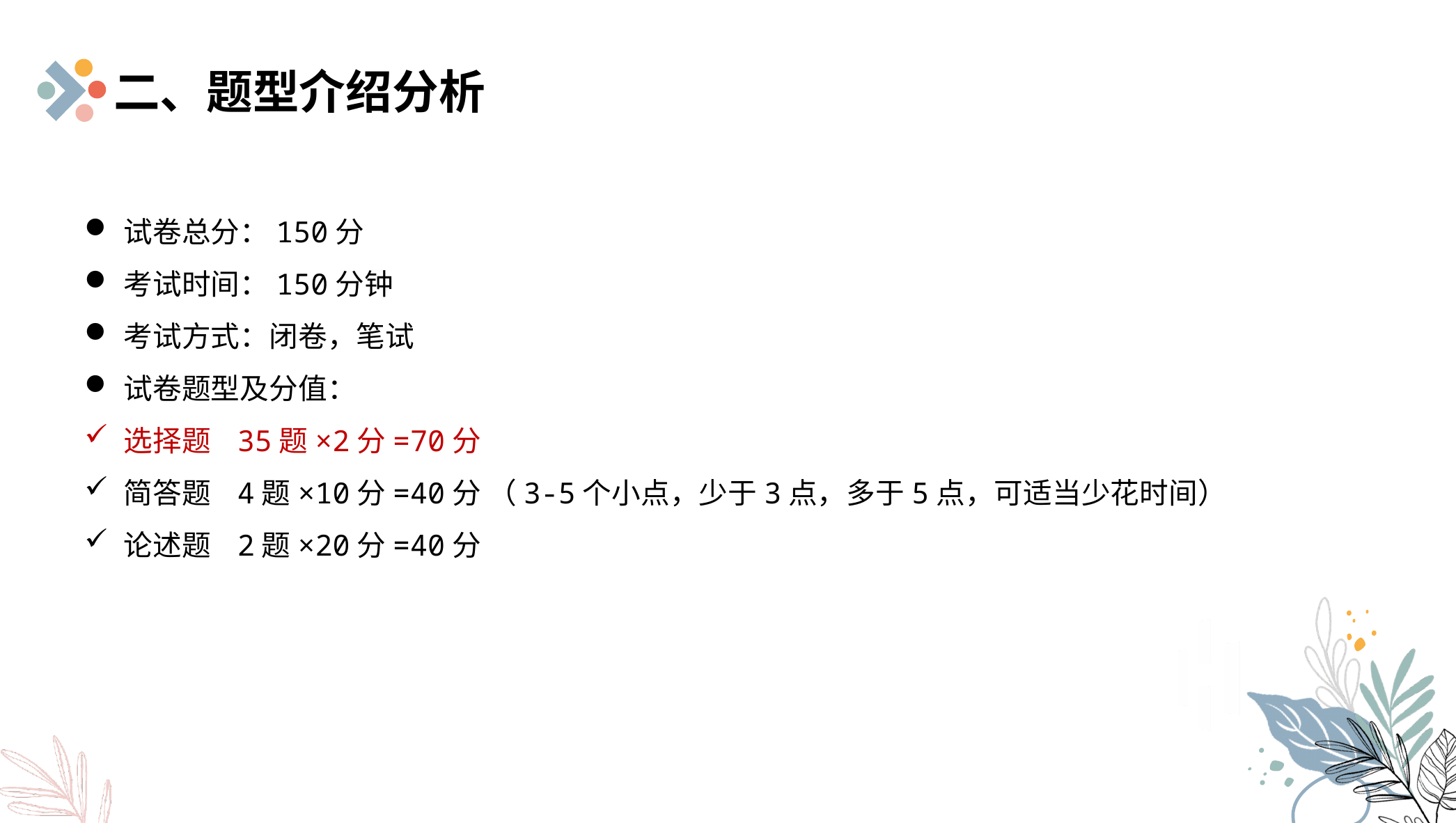

二、题型介绍分析
试卷总分：150分
考试时间：150分钟
考试方式：闭卷，笔试
试卷题型及分值：
选择题   35题×2分=70分
简答题   4题×10分=40分 （3-5个小点，少于3点，多于5点，可适当少花时间）
论述题   2题×20分=40分